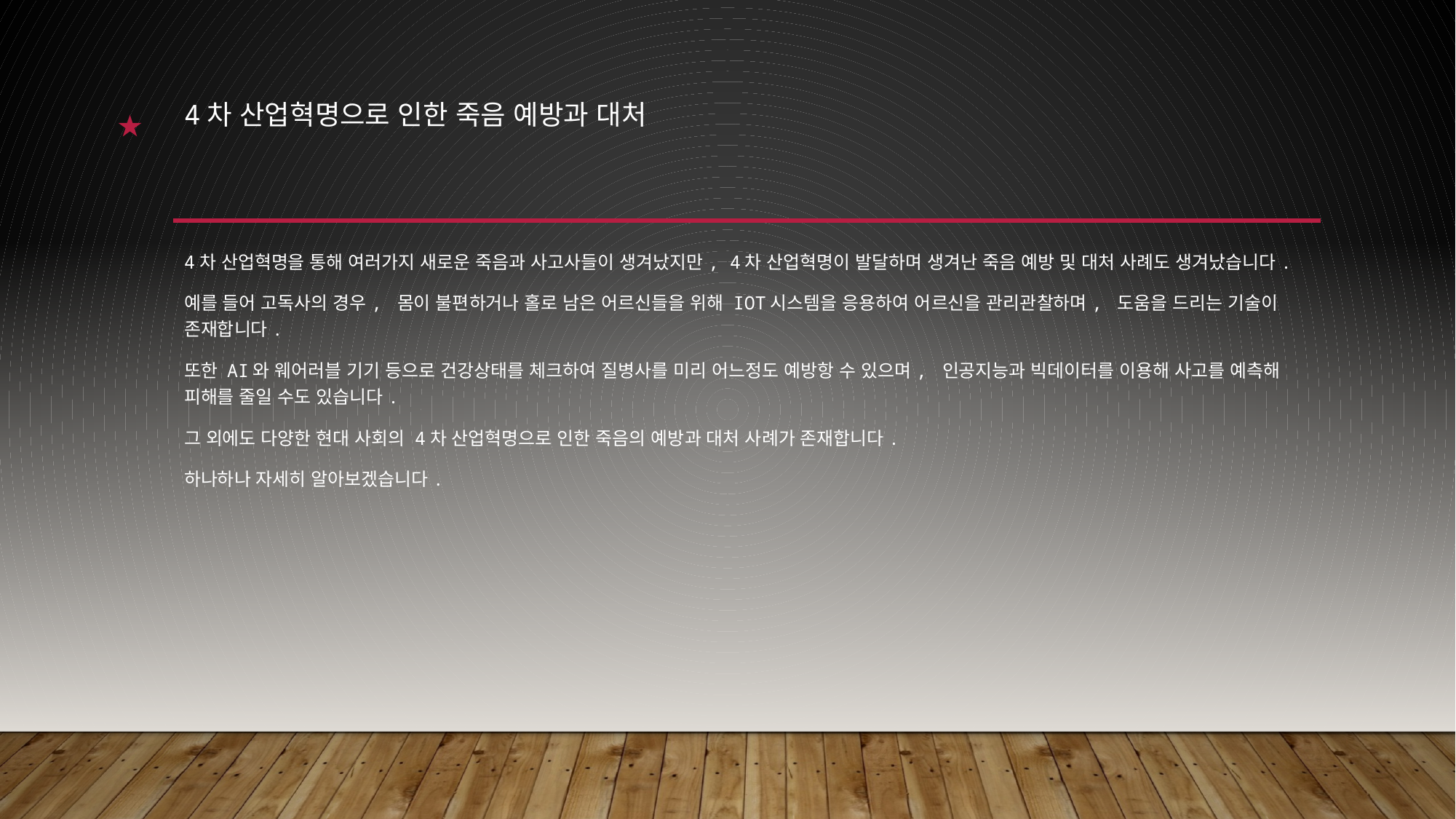

★
# 4차 산업혁명으로 인한 죽음 예방과 대처
4차 산업혁명을 통해 여러가지 새로운 죽음과 사고사들이 생겨났지만, 4차 산업혁명이 발달하며 생겨난 죽음 예방 및 대처 사례도 생겨났습니다.
예를 들어 고독사의 경우, 몸이 불편하거나 홀로 남은 어르신들을 위해 IOT시스템을 응용하여 어르신을 관리관찰하며, 도움을 드리는 기술이 존재합니다.
또한 AI와 웨어러블 기기 등으로 건강상태를 체크하여 질병사를 미리 어느정도 예방항 수 있으며, 인공지능과 빅데이터를 이용해 사고를 예측해 피해를 줄일 수도 있습니다.
그 외에도 다양한 현대 사회의 4차 산업혁명으로 인한 죽음의 예방과 대처 사례가 존재합니다.
하나하나 자세히 알아보겠습니다.